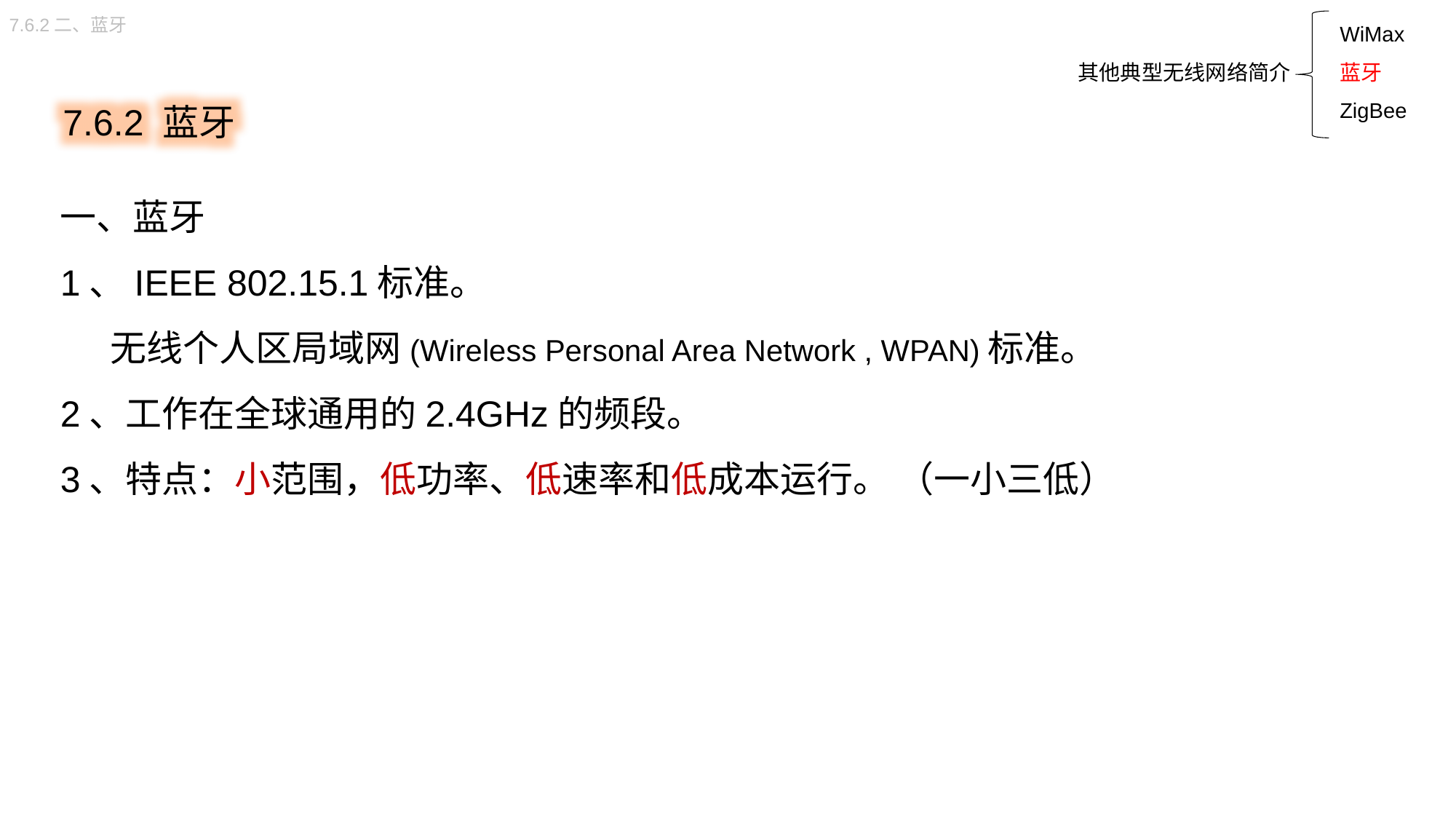

WiMax
蓝牙
ZigBee
7.6.2二、蓝牙

7.6.2 蓝牙
其他典型无线网络简介
一、蓝牙
1、IEEE 802.15.1标准。
     无线个人区局域网(Wireless Personal Area Network , WPAN)标准。
2、工作在全球通用的2.4GHz的频段。
3、特点：小范围，低功率、低速率和低成本运行。 （一小三低）